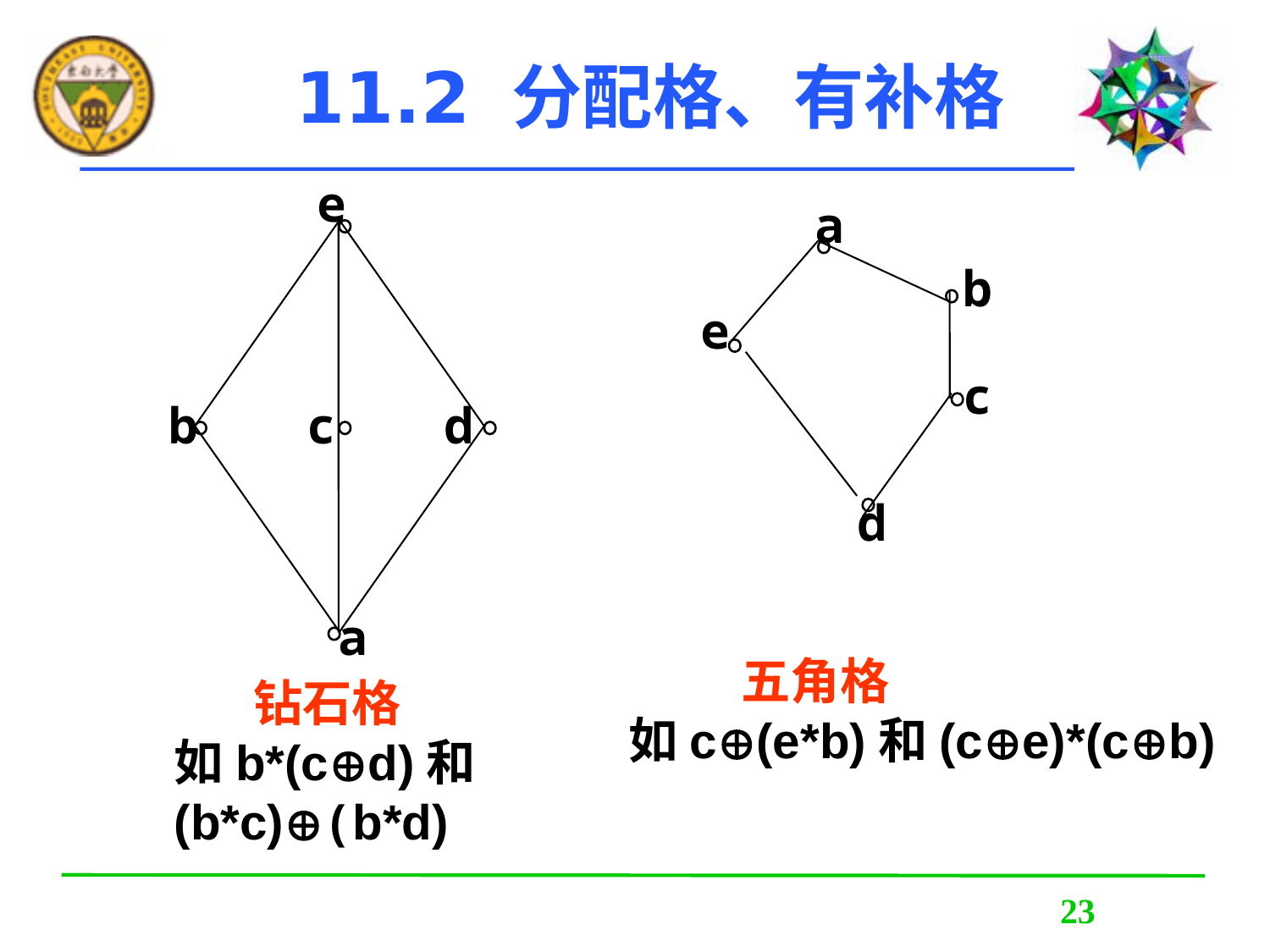

# 11.2 分配格、有补格
e
a

b
e
c
b
c
d
d
a
         五角格
如c⊕(e*b)和(c⊕e)*(c⊕b)
      钻石格
如b*(c⊕d)和(b*c)⊕(b*d)